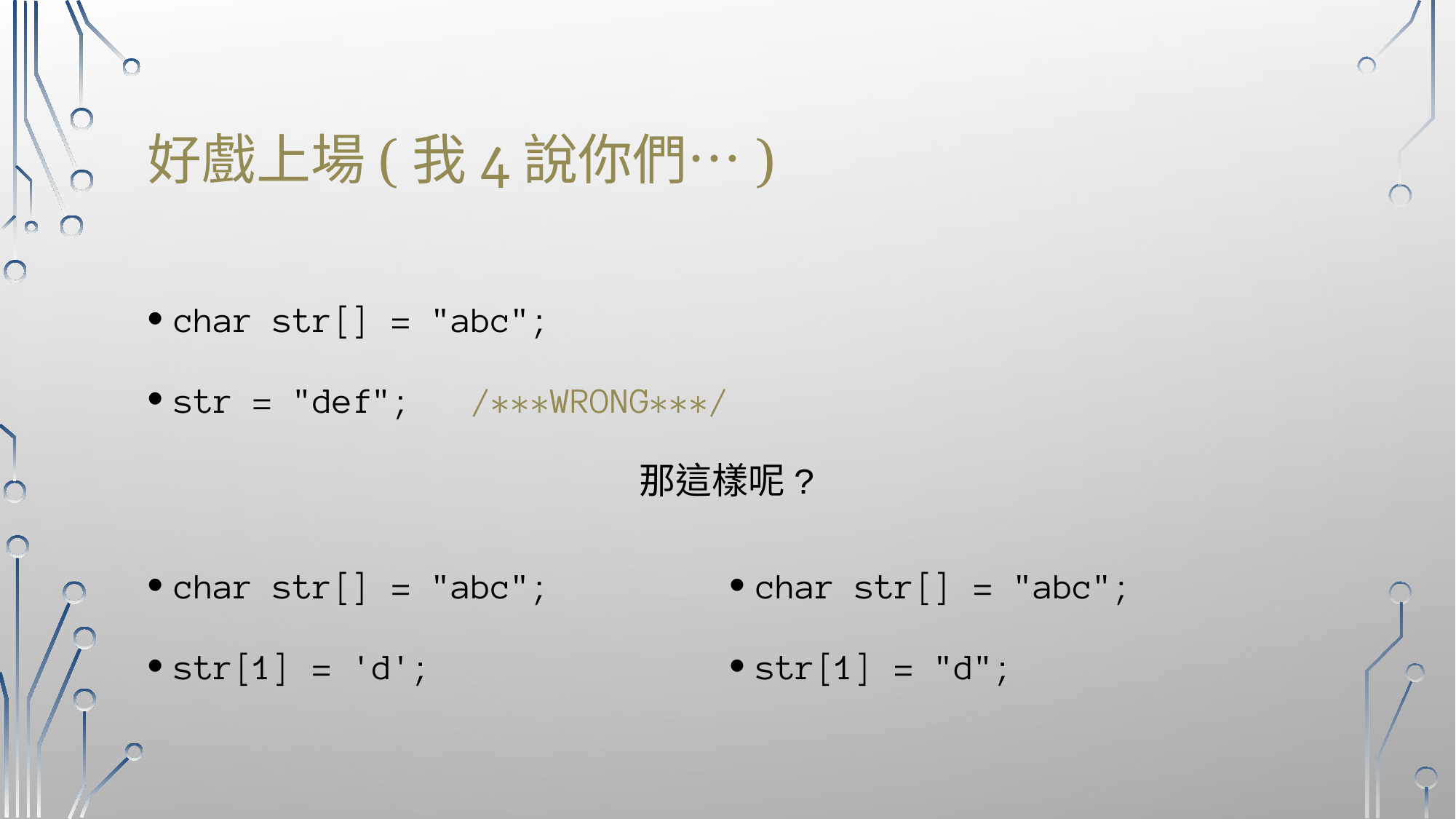

# 好戲上場(我4說你們…)
char str[] = "abc";
str = "def";   /***WRONG***/
那這樣呢?
char str[] = "abc";
str[1] = 'd';
char str[] = "abc";
str[1] = "d";